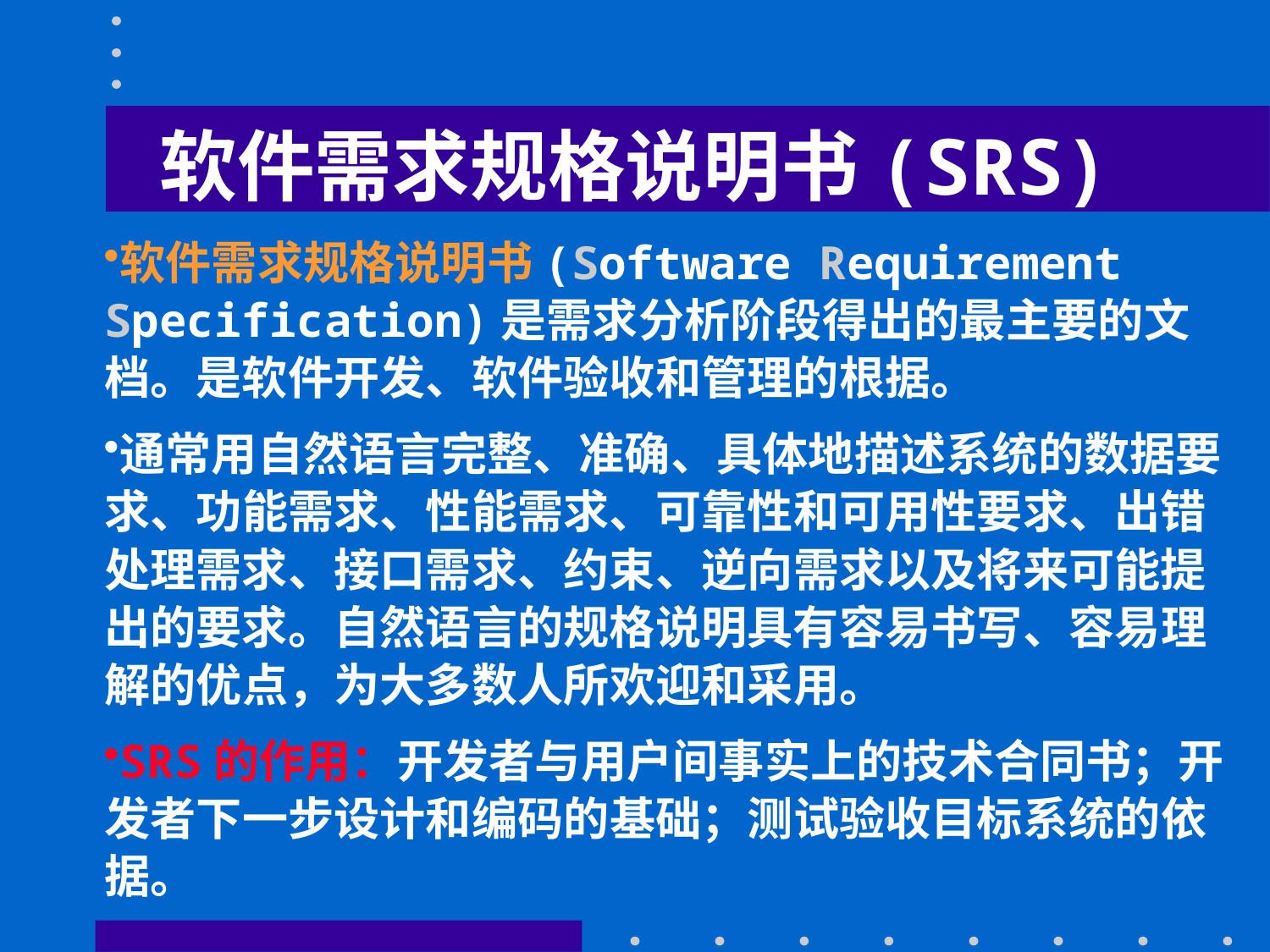

# 软件需求规格说明书(SRS)
软件需求规格说明书(Software Requirement Specification)是需求分析阶段得出的最主要的文档。是软件开发、软件验收和管理的根据。
通常用自然语言完整、准确、具体地描述系统的数据要求、功能需求、性能需求、可靠性和可用性要求、出错处理需求、接口需求、约束、逆向需求以及将来可能提出的要求。自然语言的规格说明具有容易书写、容易理解的优点，为大多数人所欢迎和采用。
SRS的作用：开发者与用户间事实上的技术合同书；开发者下一步设计和编码的基础；测试验收目标系统的依据。